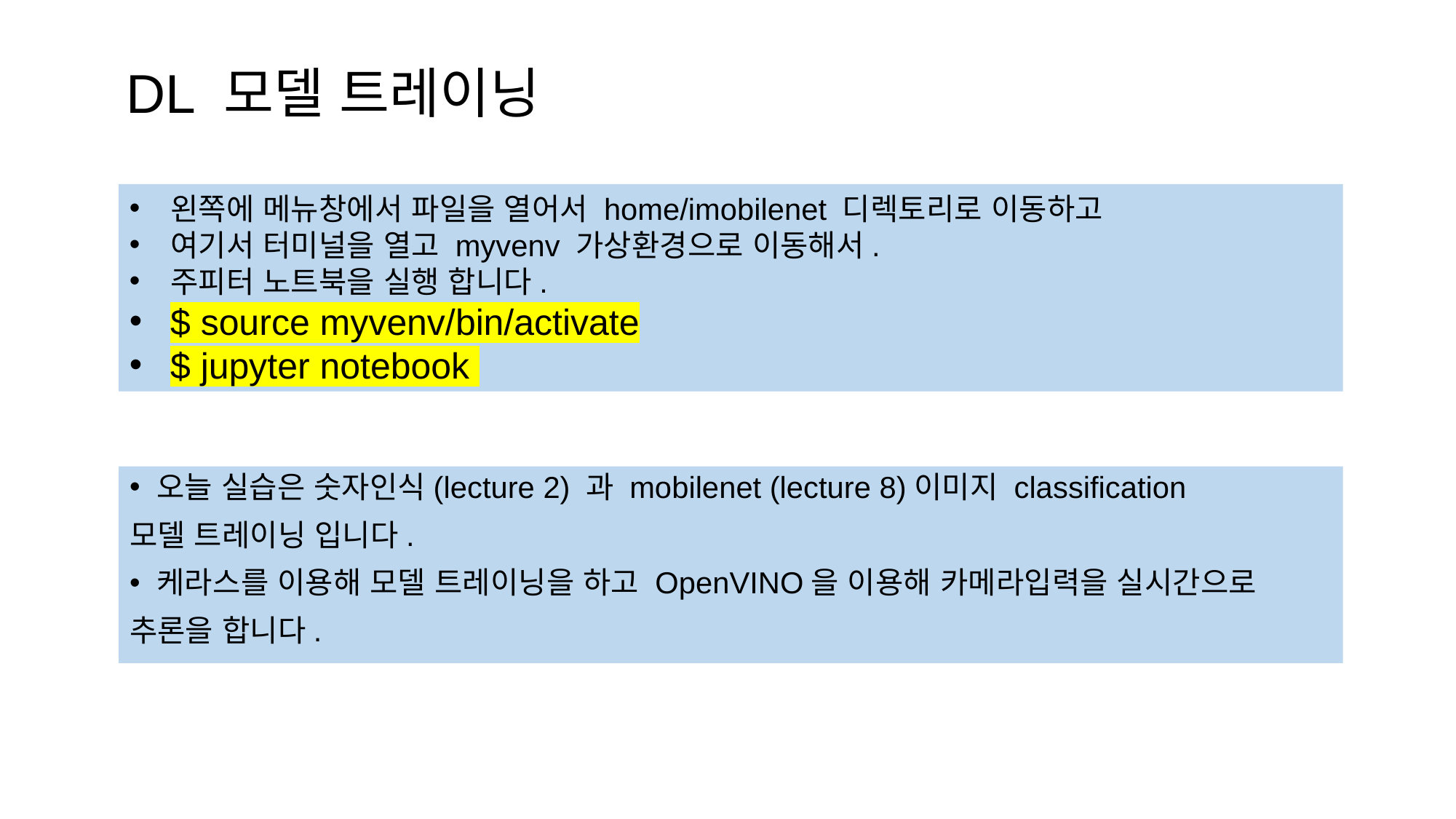

# DL 모델 트레이닝
왼쪽에 메뉴창에서 파일을 열어서 home/imobilenet 디렉토리로 이동하고
여기서 터미널을 열고 myvenv 가상환경으로 이동해서.
주피터 노트북을 실행 합니다.
$ source myvenv/bin/activate
$ jupyter notebook
오늘 실습은 숫자인식(lecture 2) 과 mobilenet (lecture 8)이미지 classification
모델 트레이닝 입니다.
케라스를 이용해 모델 트레이닝을 하고 OpenVINO을 이용해 카메라입력을 실시간으로
추론을 합니다.